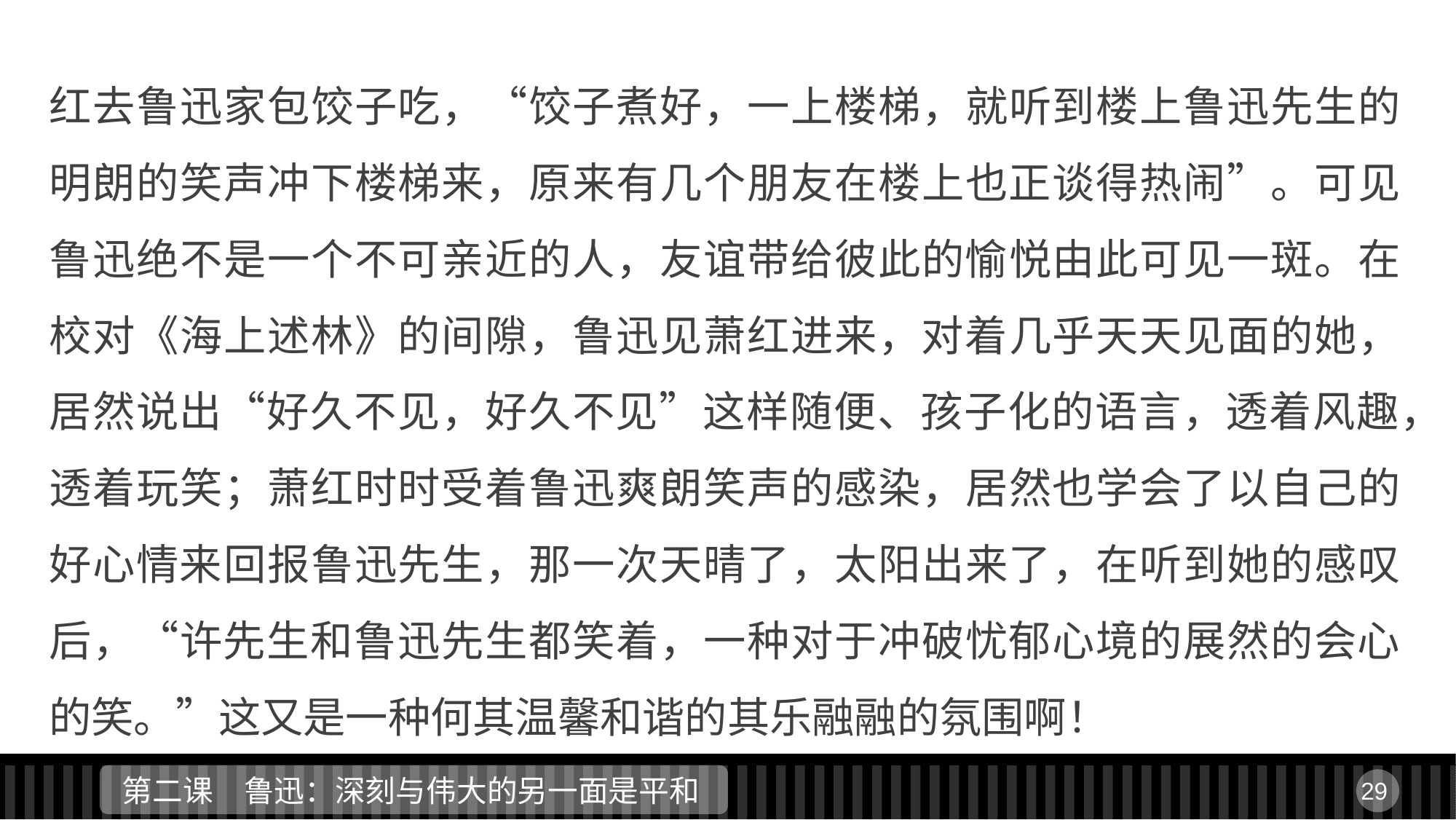

红去鲁迅家包饺子吃，“饺子煮好，一上楼梯，就听到楼上鲁迅先生的明朗的笑声冲下楼梯来，原来有几个朋友在楼上也正谈得热闹”。可见鲁迅绝不是一个不可亲近的人，友谊带给彼此的愉悦由此可见一斑。在校对《海上述林》的间隙，鲁迅见萧红进来，对着几乎天天见面的她，居然说出“好久不见，好久不见”这样随便、孩子化的语言，透着风趣，透着玩笑；萧红时时受着鲁迅爽朗笑声的感染，居然也学会了以自己的好心情来回报鲁迅先生，那一次天晴了，太阳出来了，在听到她的感叹后，“许先生和鲁迅先生都笑着，一种对于冲破忧郁心境的展然的会心的笑。”这又是一种何其温馨和谐的其乐融融的氛围啊！